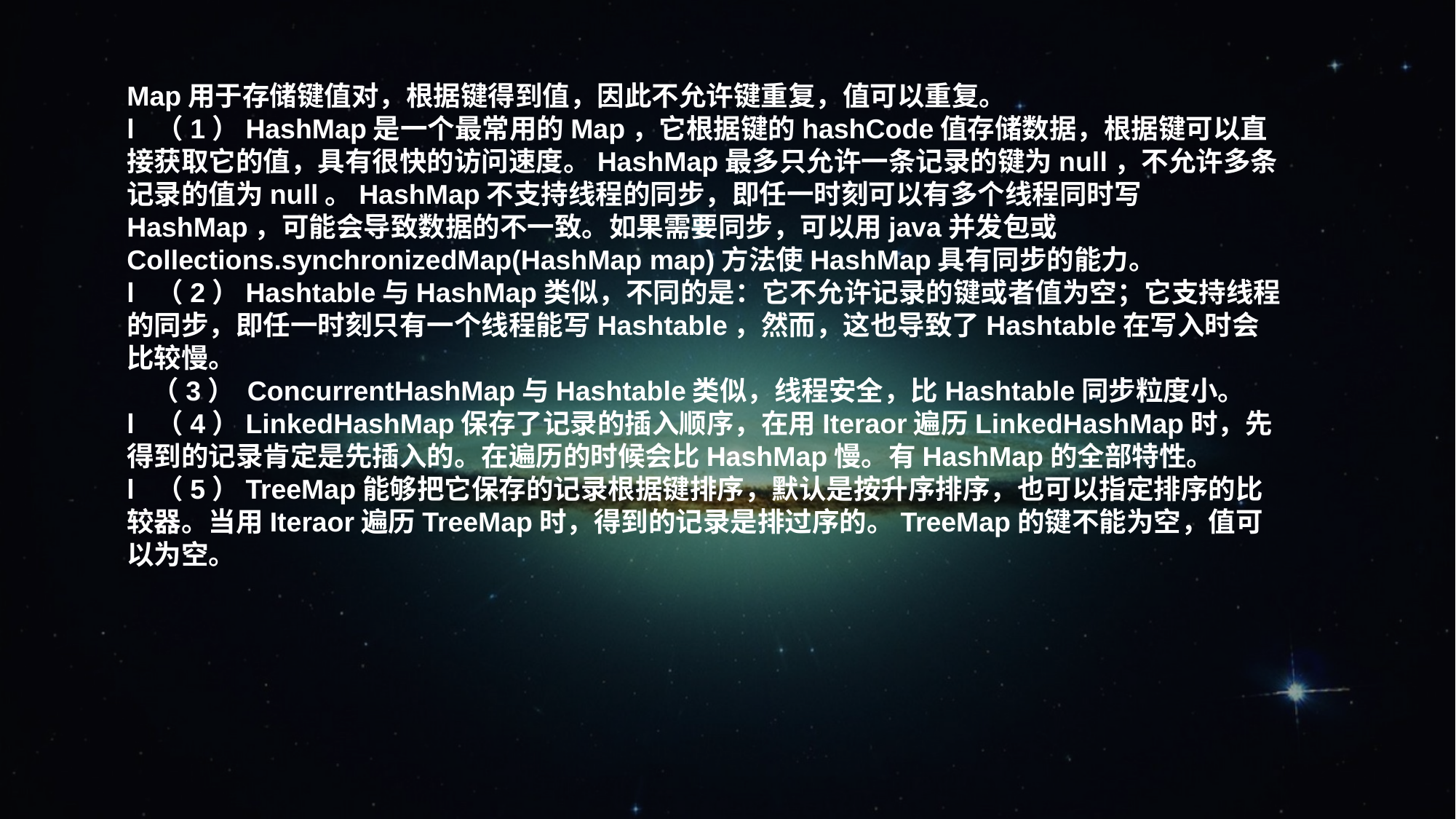

Map用于存储键值对，根据键得到值，因此不允许键重复，值可以重复。
l  （1）HashMap是一个最常用的Map，它根据键的hashCode值存储数据，根据键可以直接获取它的值，具有很快的访问速度。HashMap最多只允许一条记录的键为null，不允许多条记录的值为null。HashMap不支持线程的同步，即任一时刻可以有多个线程同时写HashMap，可能会导致数据的不一致。如果需要同步，可以用java并发包或 Collections.synchronizedMap(HashMap map)方法使HashMap具有同步的能力。
l  （2）Hashtable与HashMap类似，不同的是：它不允许记录的键或者值为空；它支持线程的同步，即任一时刻只有一个线程能写Hashtable，然而，这也导致了Hashtable在写入时会比较慢。
   （3） ConcurrentHashMap与Hashtable类似，线程安全，比Hashtable同步粒度小。
l  （4）LinkedHashMap保存了记录的插入顺序，在用Iteraor遍历LinkedHashMap时，先得到的记录肯定是先插入的。在遍历的时候会比HashMap慢。有HashMap的全部特性。
l  （5）TreeMap能够把它保存的记录根据键排序，默认是按升序排序，也可以指定排序的比较器。当用Iteraor遍历TreeMap时，得到的记录是排过序的。TreeMap的键不能为空，值可以为空。